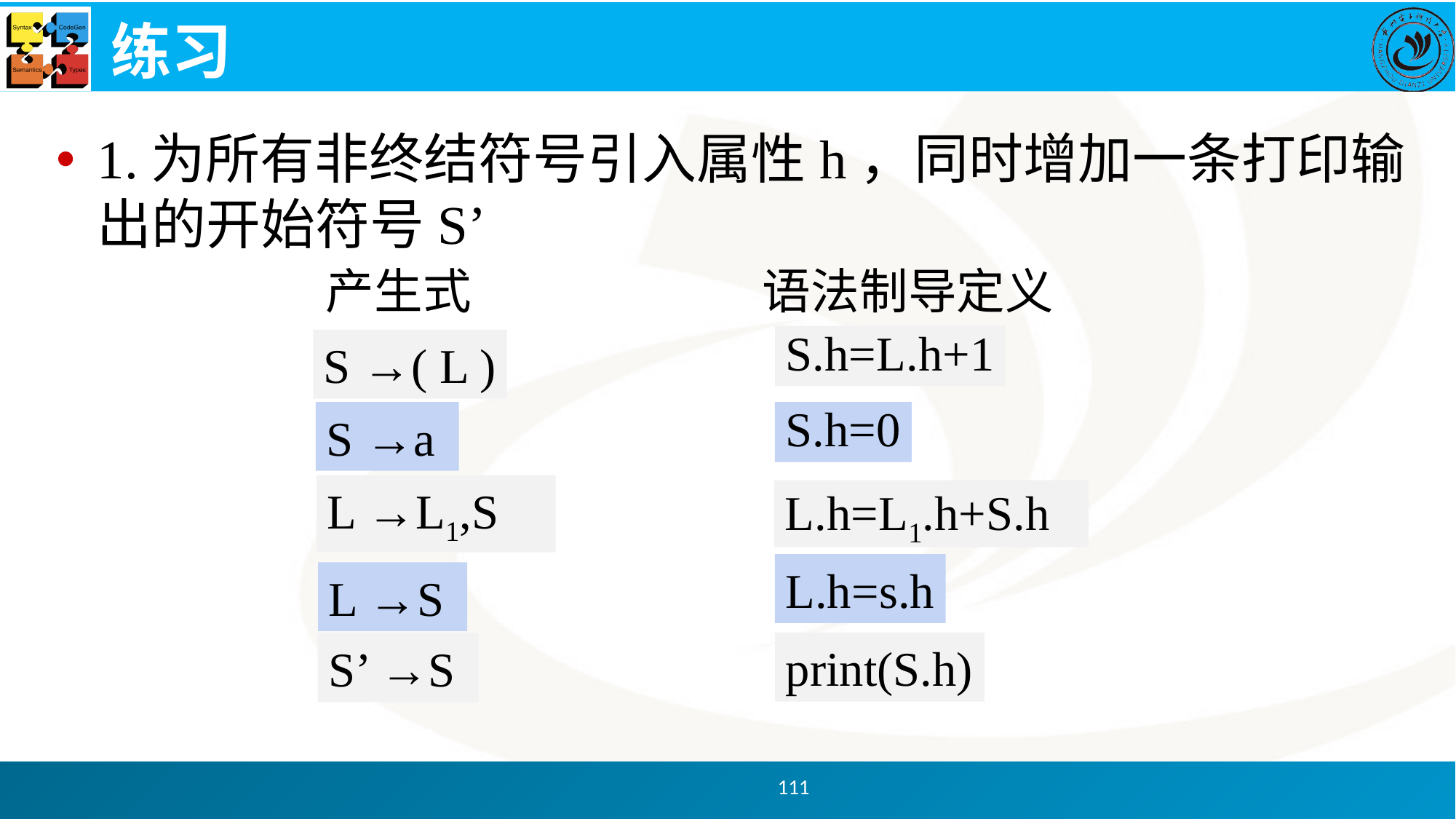

# 练习
1.为所有非终结符号引入属性h，同时增加一条打印输出的开始符号S’
产生式              		语法制导定义
S.h=L.h+1
S →( L )
S →a
S.h=0
L →L1,S
L.h=L1.h+S.h
L.h=s.h
L →S
print(S.h)
S’ →S
111